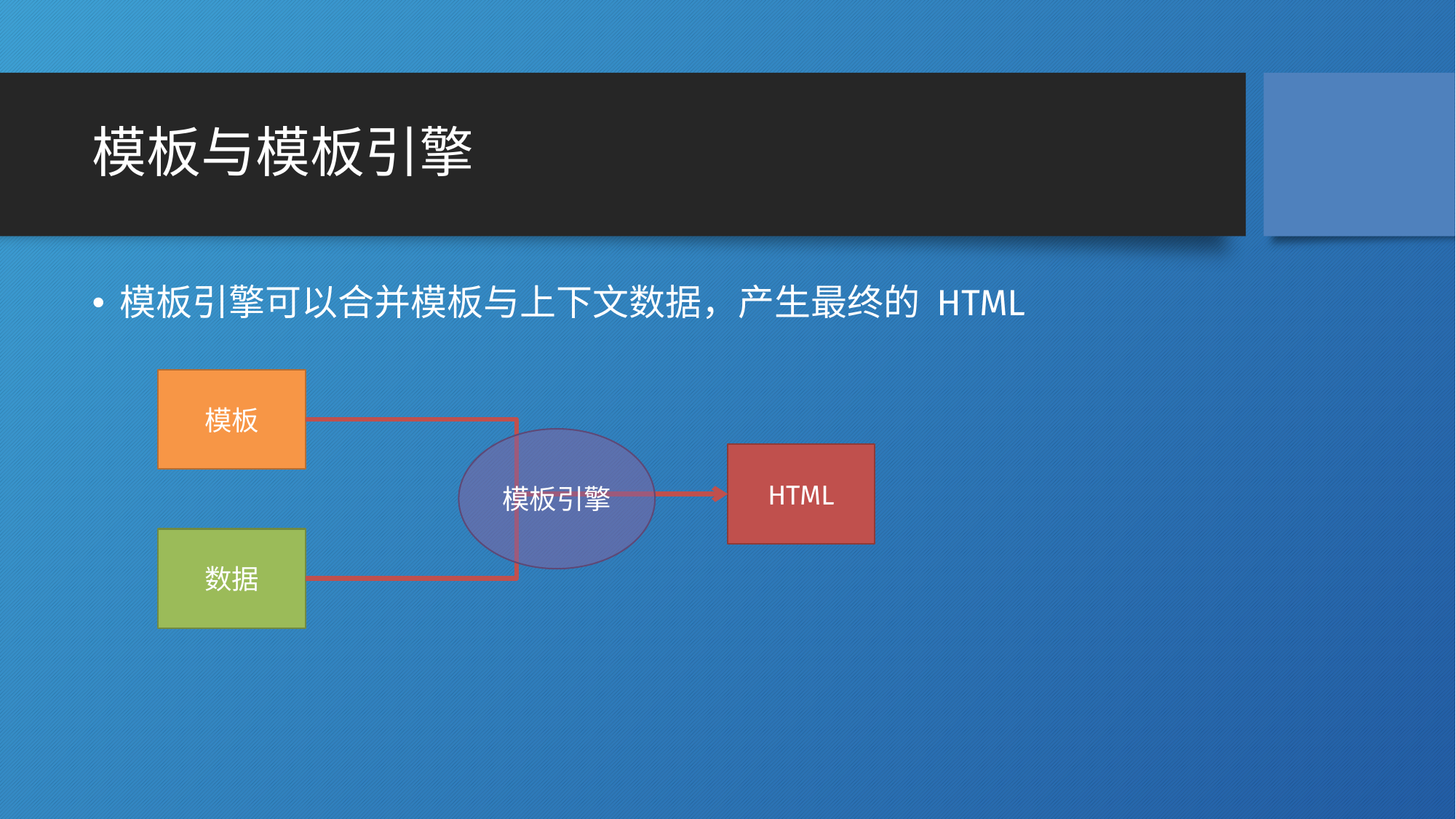

# 模板与模板引擎
模板引擎可以合并模板与上下文数据，产生最终的 HTML
模板
模板引擎
HTML
数据